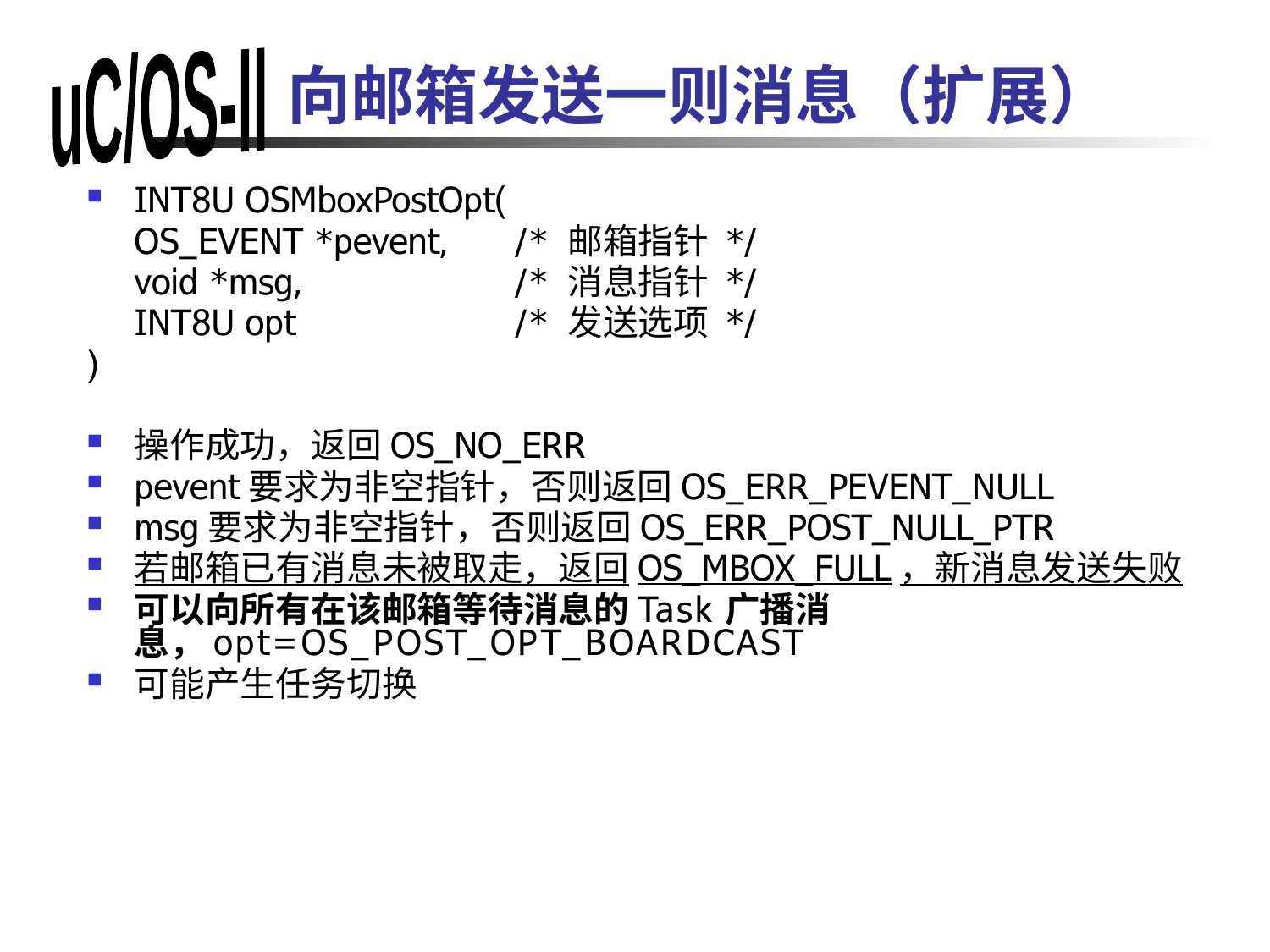

# 向邮箱发送一则消息（扩展）
INT8U OSMboxPostOpt(
	OS_EVENT *pevent,	/* 邮箱指针 */
	void *msg,		/* 消息指针 */
	INT8U opt 		/* 发送选项 */
)

操作成功，返回OS_NO_ERR
pevent要求为非空指针，否则返回OS_ERR_PEVENT_NULL
msg要求为非空指针，否则返回OS_ERR_POST_NULL_PTR
若邮箱已有消息未被取走，返回OS_MBOX_FULL，新消息发送失败
可以向所有在该邮箱等待消息的Task广播消息，opt=OS_POST_OPT_BOARDCAST
可能产生任务切换